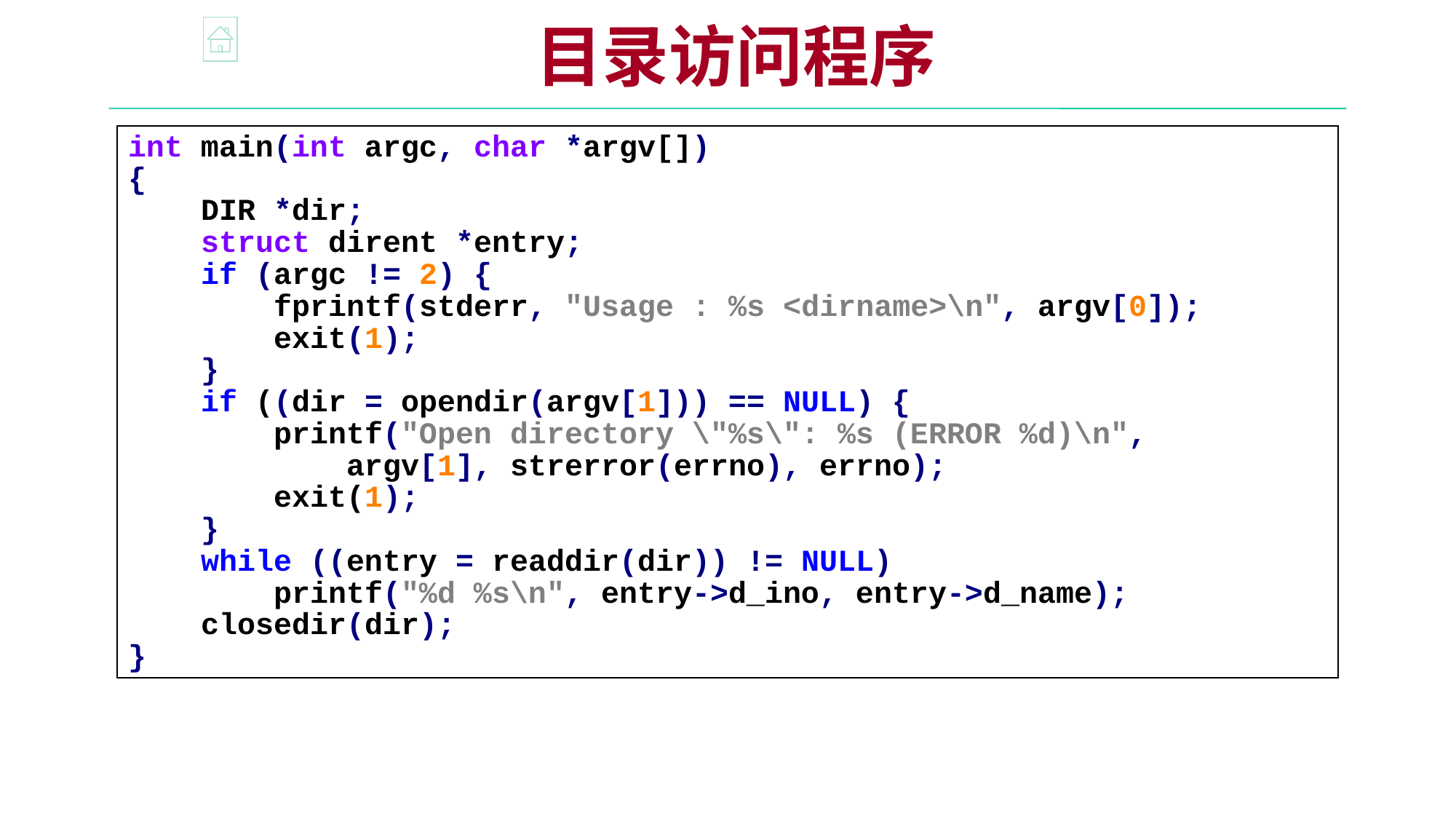

目录访问程序

int main(int argc, char *argv[])
{
    DIR *dir;
    struct dirent *entry;
    if (argc != 2) {
        fprintf(stderr, "Usage : %s <dirname>\n", argv[0]);
        exit(1);
    }
    if ((dir = opendir(argv[1])) == NULL) {
        printf("Open directory \"%s\": %s (ERROR %d)\n",
            argv[1], strerror(errno), errno);
        exit(1);
    }
    while ((entry = readdir(dir)) != NULL)
        printf("%d %s\n", entry->d_ino, entry->d_name);
    closedir(dir);
}